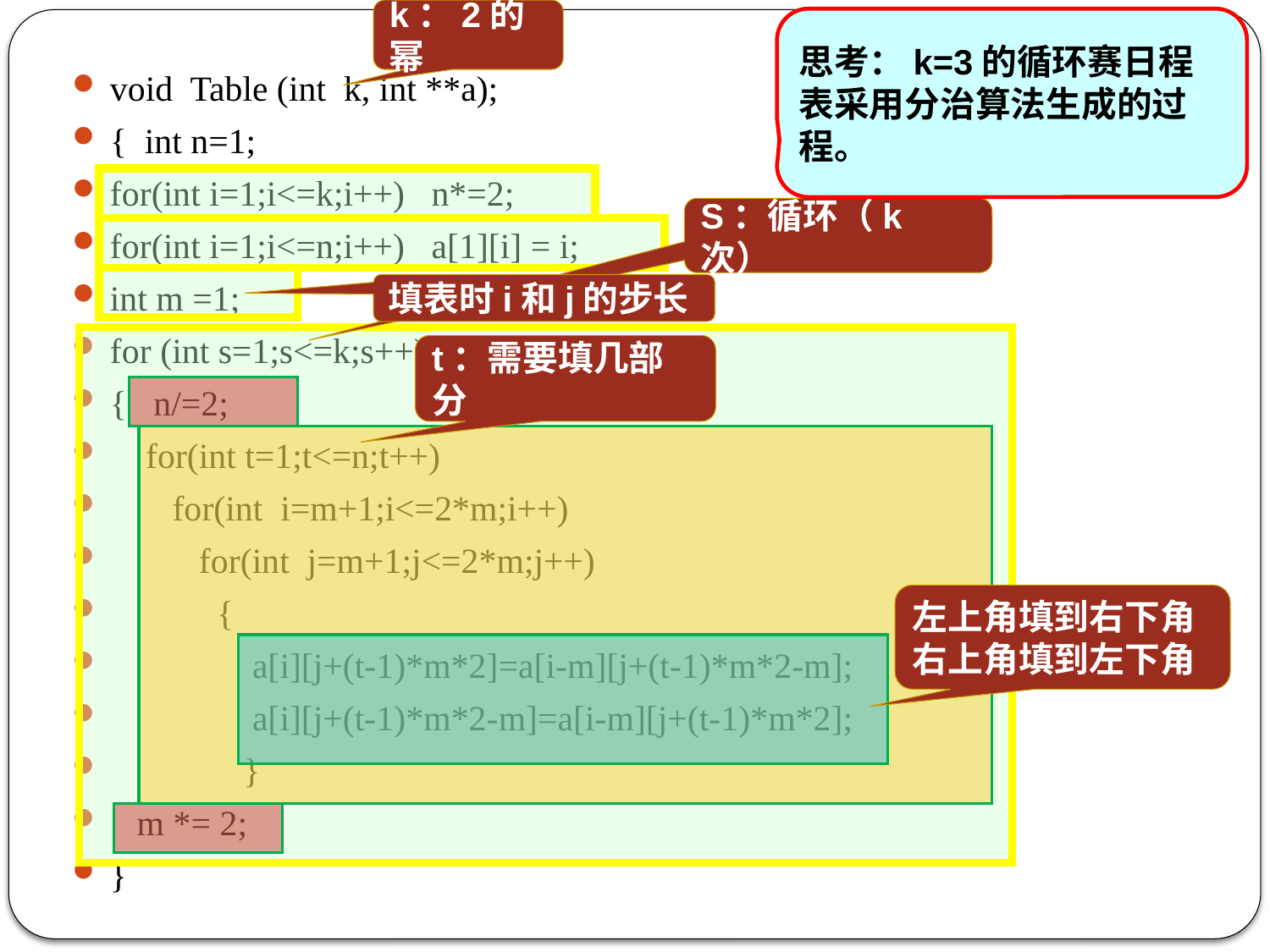

k：2的幂
思考：k=3的循环赛日程表采用分治算法生成的过程。
void  Table (int  k, int **a);
{  int n=1;
for(int i=1;i<=k;i++)   n*=2;
for(int i=1;i<=n;i++)   a[1][i] = i;
int m =1;
for (int s=1;s<=k;s++)
{   n/=2;
    for(int t=1;t<=n;t++)
       for(int  i=m+1;i<=2*m;i++)
          for(int  j=m+1;j<=2*m;j++)
            {
                a[i][j+(t-1)*m*2]=a[i-m][j+(t-1)*m*2-m];
                a[i][j+(t-1)*m*2-m]=a[i-m][j+(t-1)*m*2];
               }
   m *= 2;
}

S：循环（k次）

填表时i和j的步长

t：需要填几部分

左上角填到右下角
右上角填到左下角